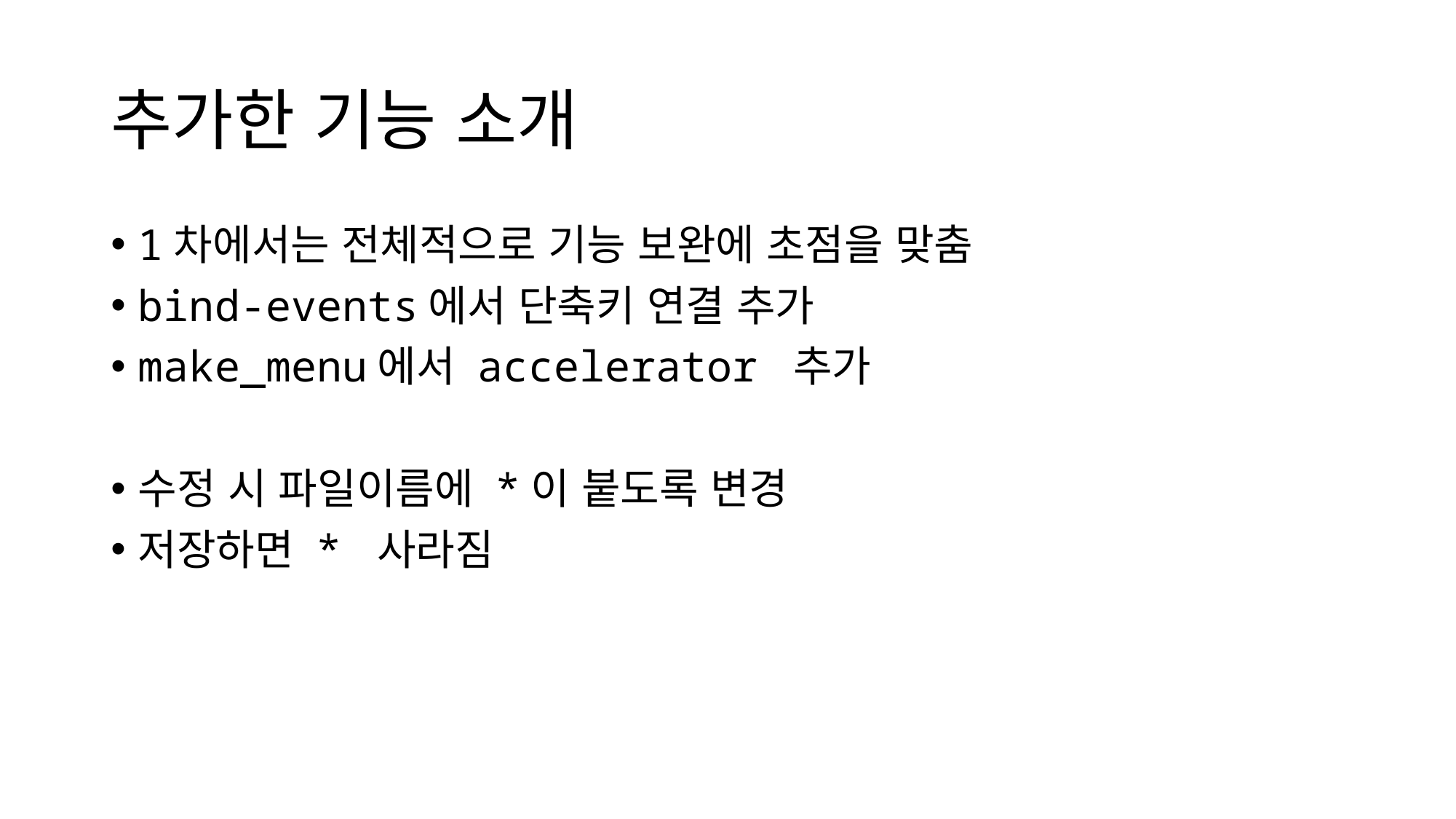

# 추가한 기능 소개
1차에서는 전체적으로 기능 보완에 초점을 맞춤
bind-events에서 단축키 연결 추가
make_menu에서 accelerator 추가

수정 시 파일이름에 *이 붙도록 변경
저장하면 * 사라짐